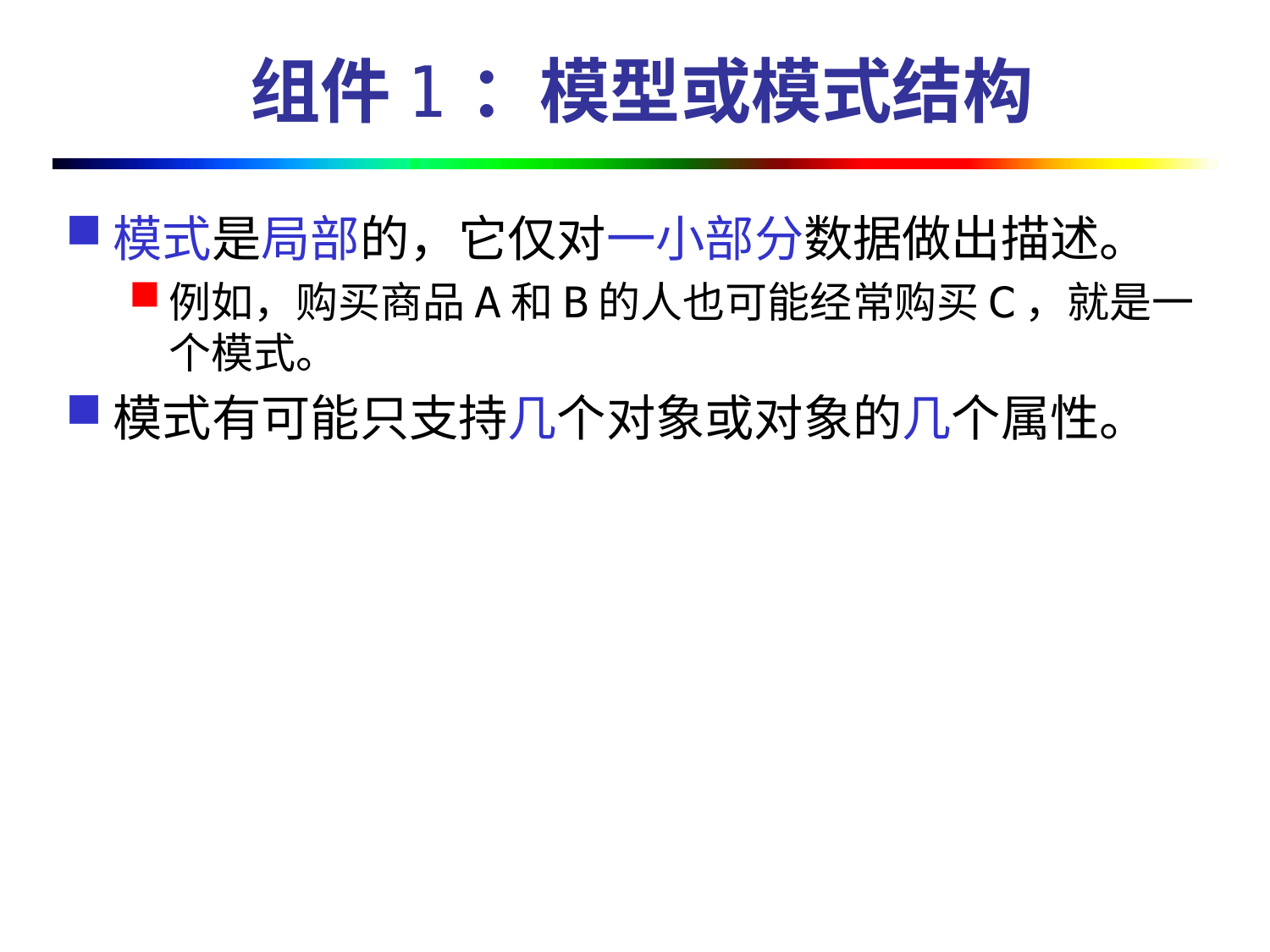

# 组件1：模型或模式结构
模式是局部的，它仅对一小部分数据做出描述。
例如，购买商品A和B的人也可能经常购买C，就是一个模式。
模式有可能只支持几个对象或对象的几个属性。